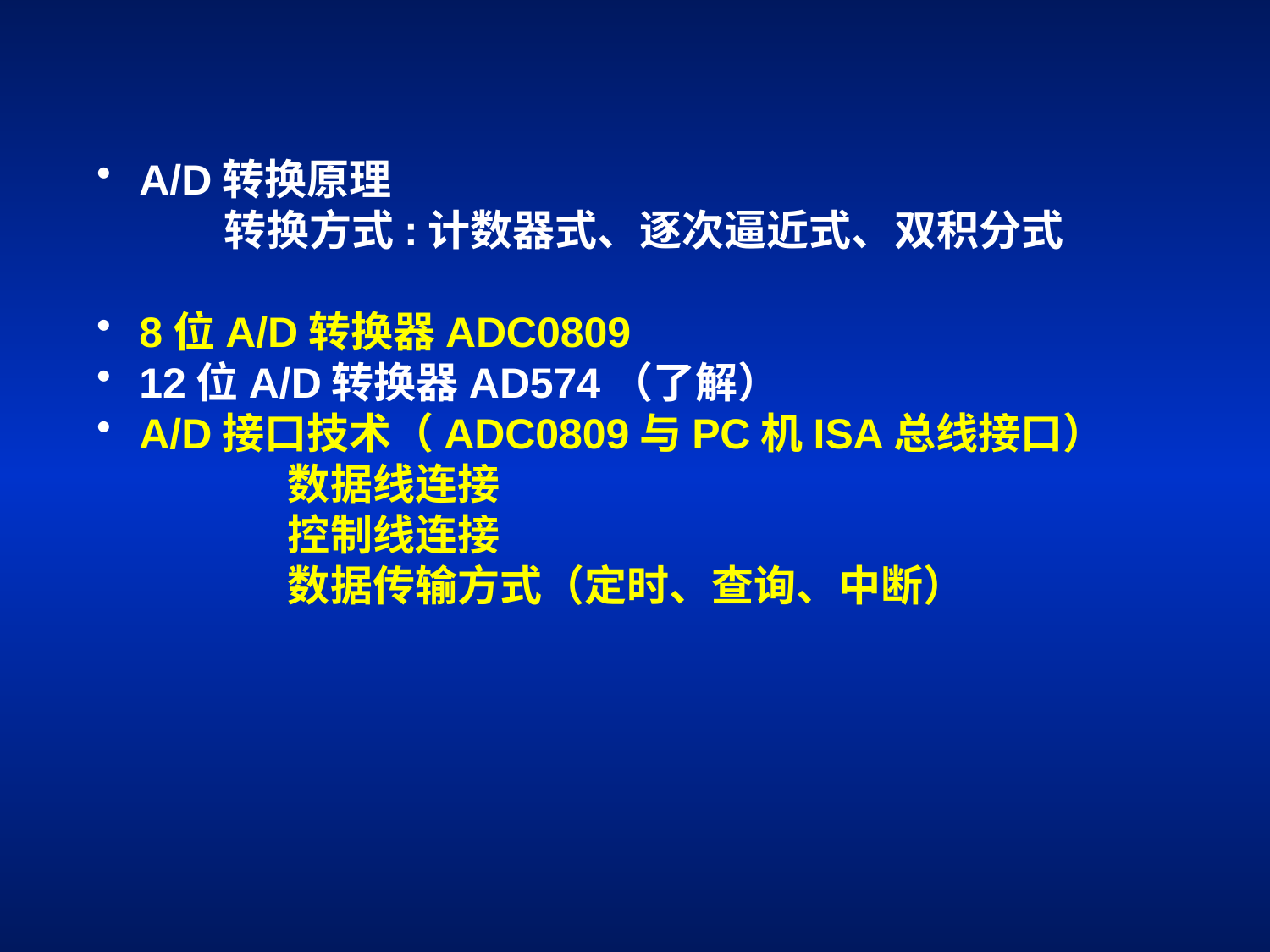

A/D转换原理
	转换方式:计数器式、逐次逼近式、双积分式

 8位A/D转换器ADC0809
 12位A/D转换器AD574（了解）
 A/D接口技术（ADC0809与PC机ISA总线接口）
	数据线连接
	控制线连接
	数据传输方式（定时、查询、中断）